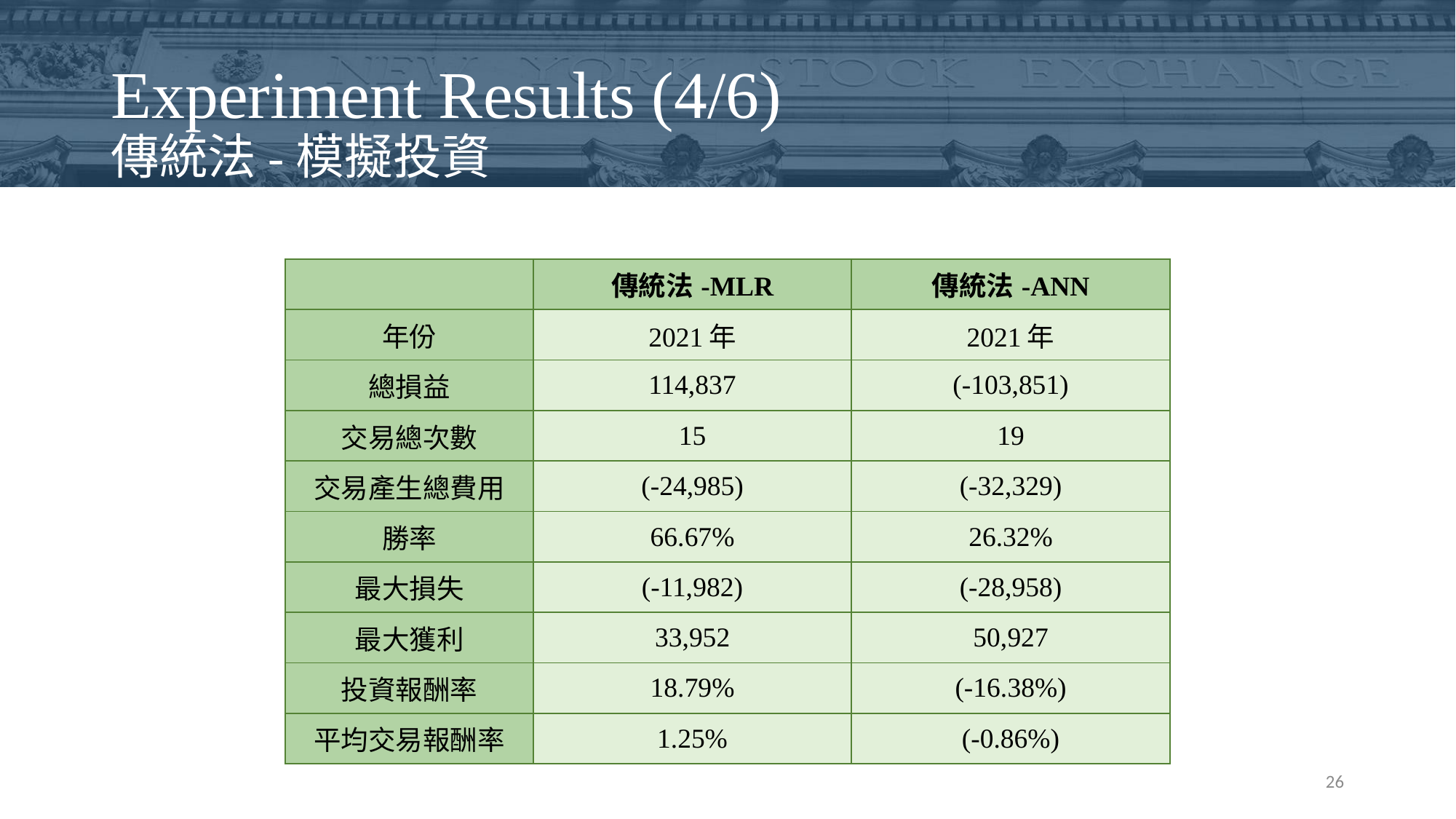

# Experiment Results (4/6) 傳統法-模擬投資
|  | 傳統法-MLR | 傳統法-ANN |
| --- | --- | --- |
| 年份 | 2021年 | 2021年 |
| 總損益 | 114,837 | (-103,851) |
| 交易總次數 | 15 | 19 |
| 交易產生總費用 | (-24,985) | (-32,329) |
| 勝率 | 66.67% | 26.32% |
| 最大損失 | (-11,982) | (-28,958) |
| 最大獲利 | 33,952 | 50,927 |
| 投資報酬率 | 18.79% | (-16.38%) |
| 平均交易報酬率 | 1.25% | (-0.86%) |
26